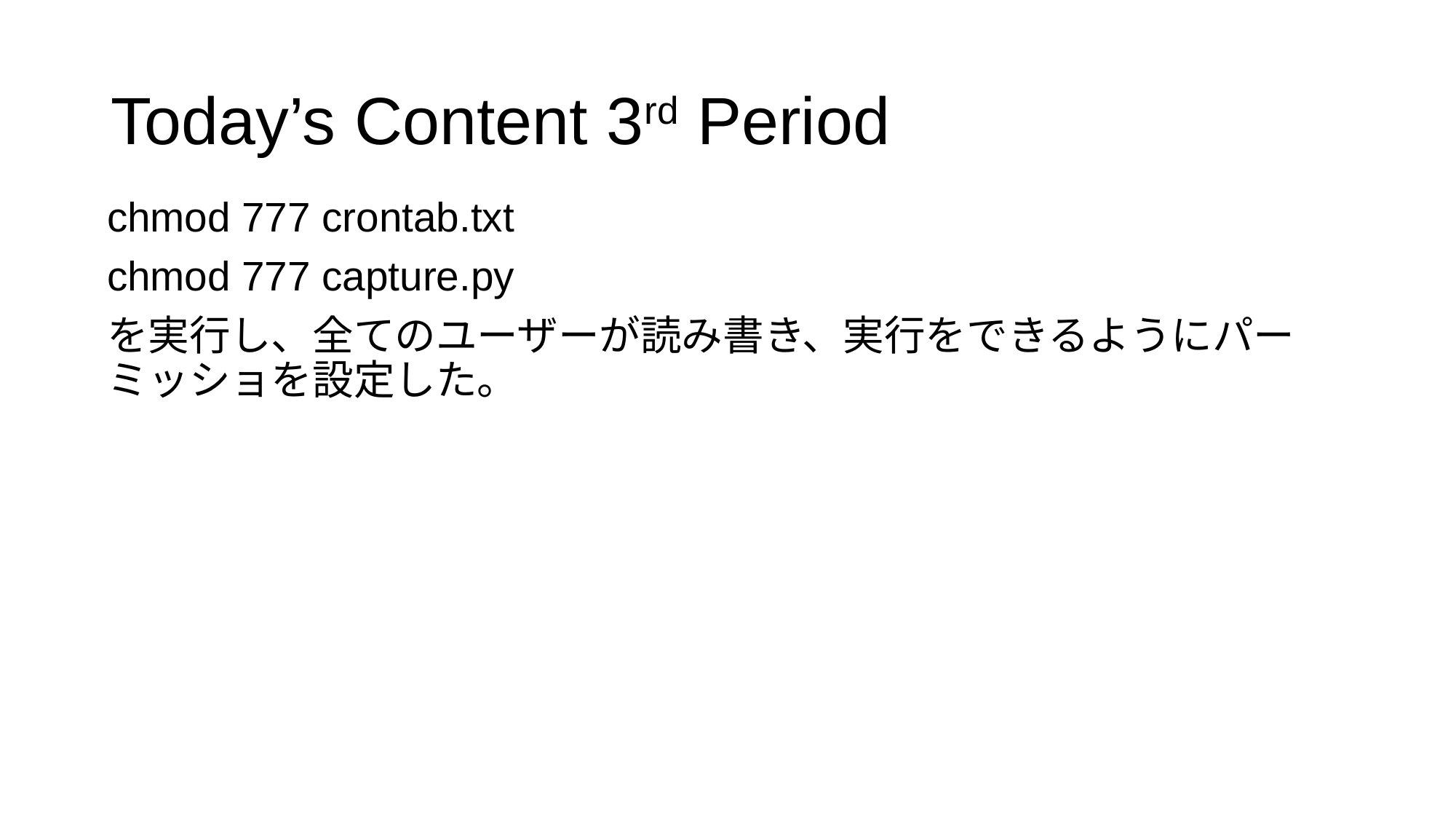

# Today’s Content 3rd Period
chmod 777 crontab.txt
chmod 777 capture.py
を実行し、全てのユーザーが読み書き、実行をできるようにパーミッショを設定した。